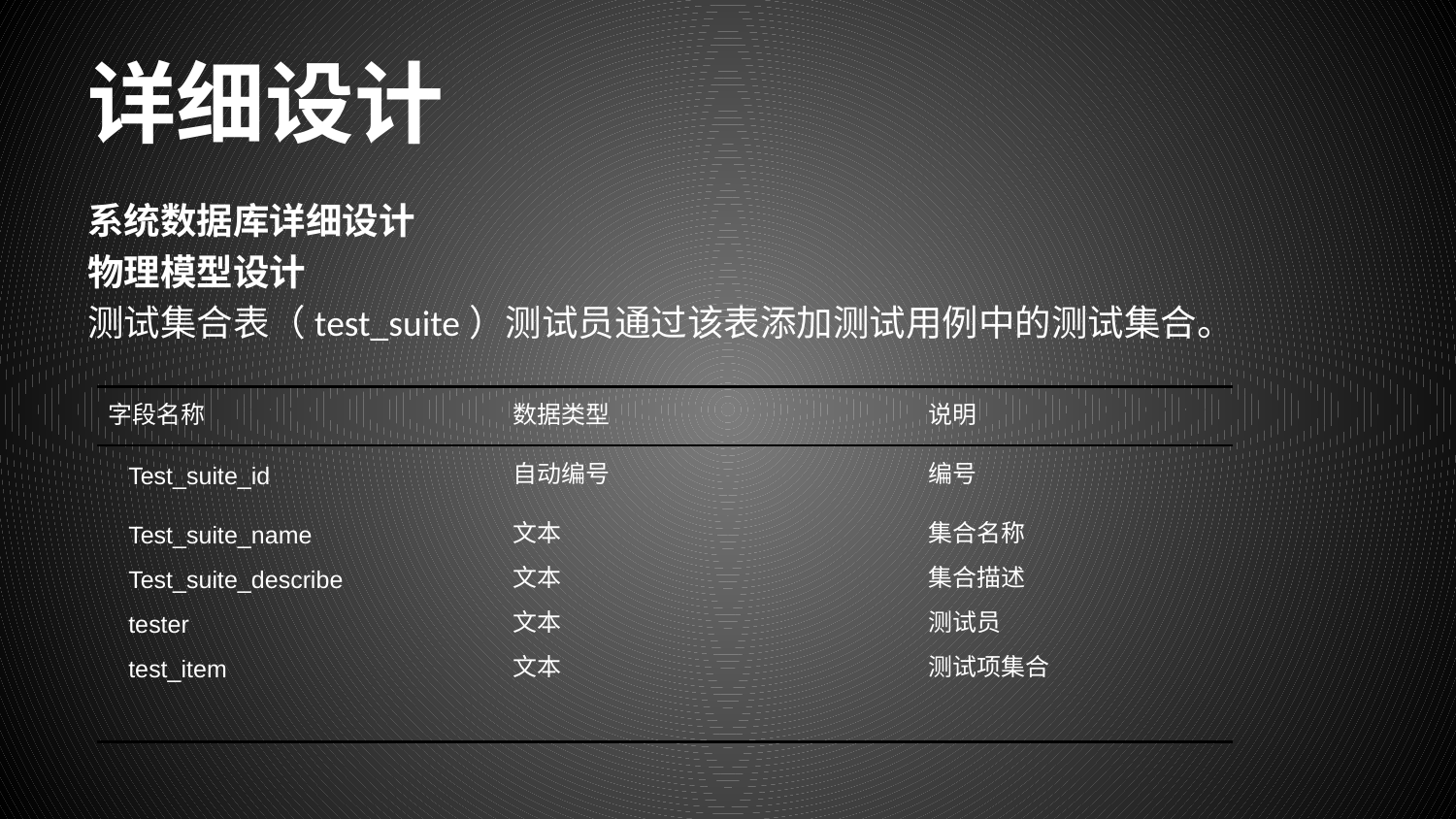

# 详细设计
系统数据库详细设计
物理模型设计
测试集合表（test_suite）测试员通过该表添加测试用例中的测试集合。

| 字段名称 | 数据类型 | 说明 |
| --- | --- | --- |
| Test\_suite\_id | 自动编号 | 编号 |
| Test\_suite\_name Test\_suite\_describe tester test\_item | 文本 文本 文本 文本 | 集合名称 集合描述 测试员 测试项集合 |